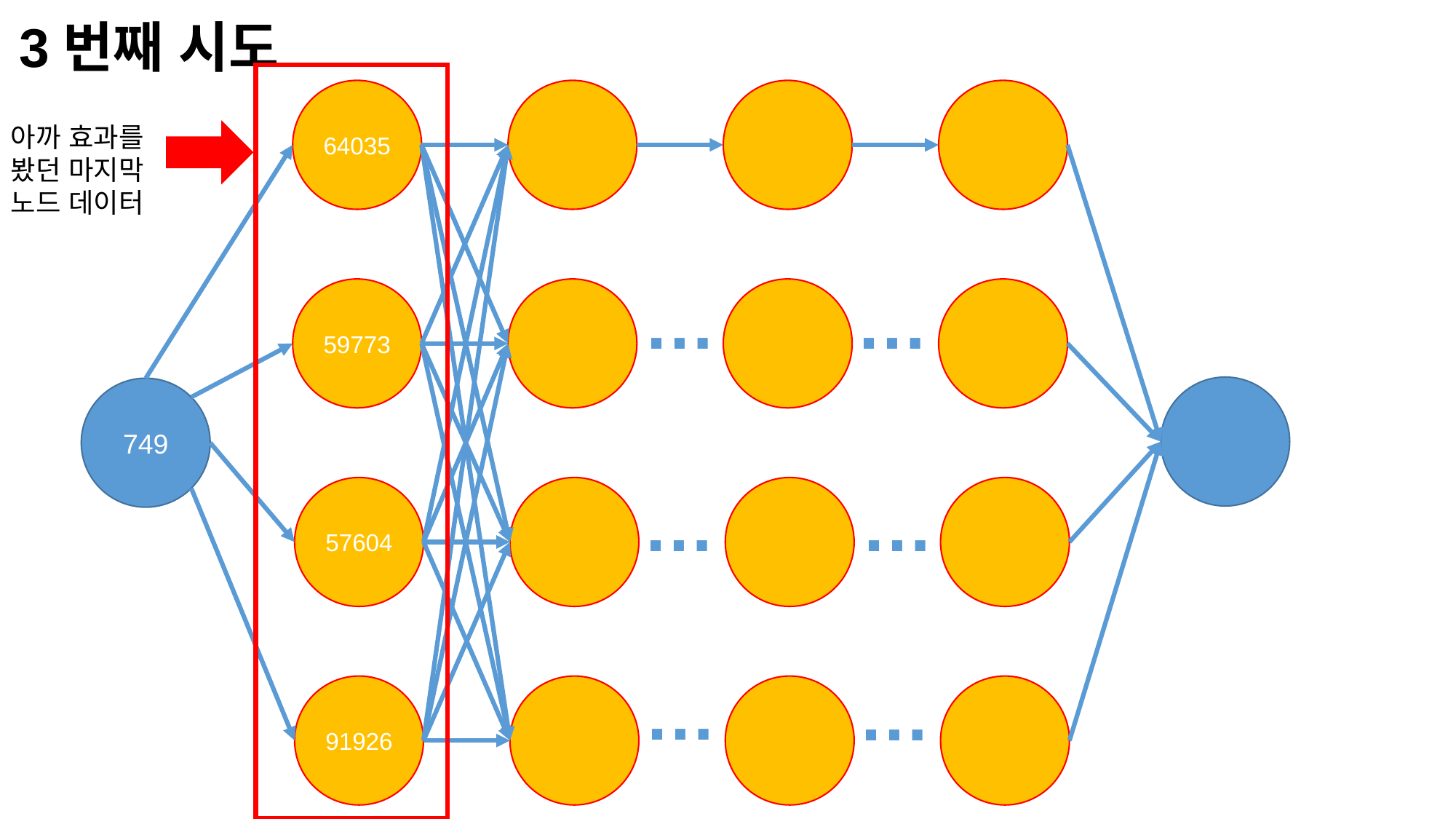

3번째 시도

64035

아까 효과를
봤던 마지막
노드 데이터

…
…
59773

749
…
…
57604

…
…
91926